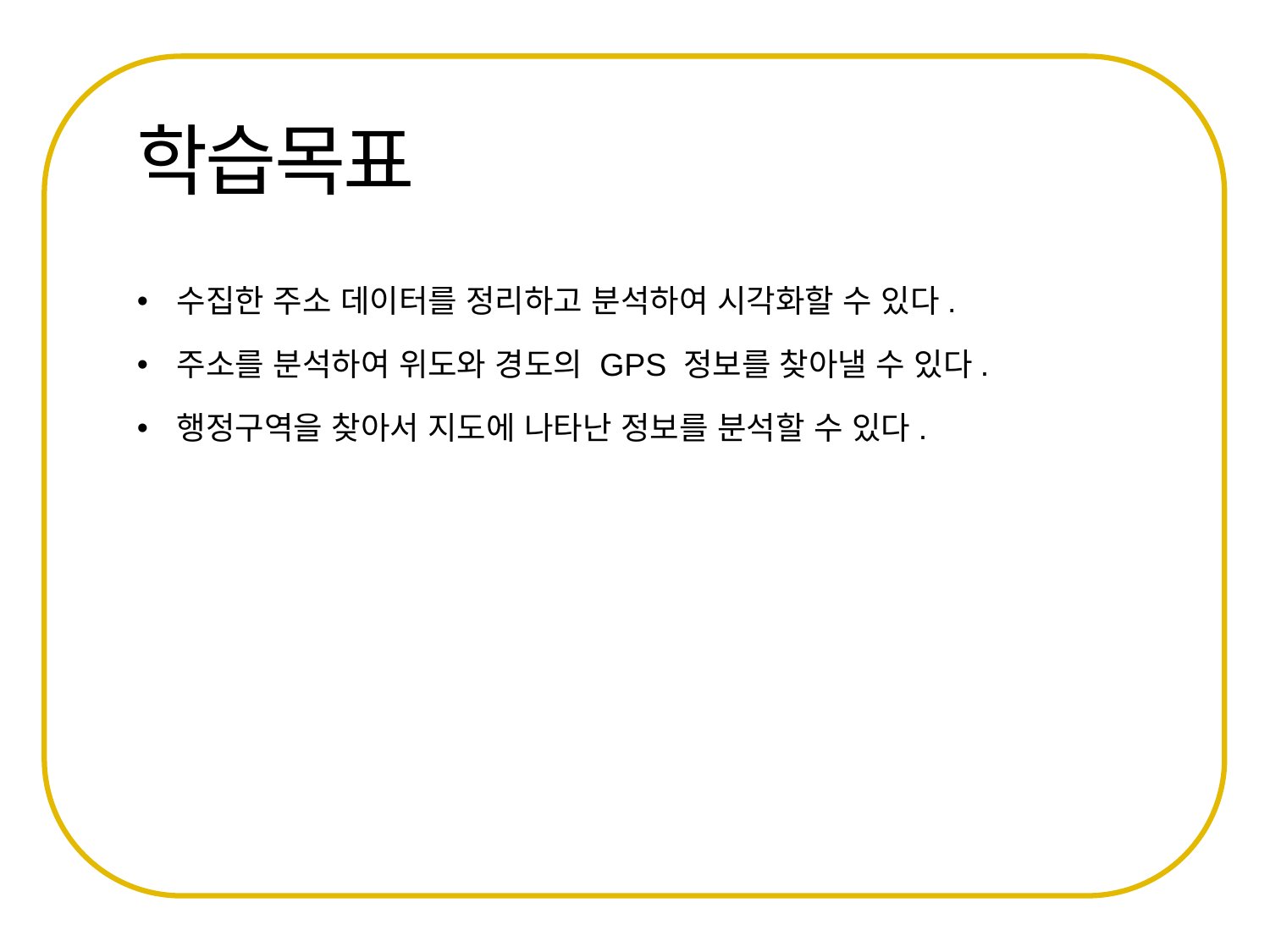

수집한 주소 데이터를 정리하고 분석하여 시각화할 수 있다.
주소를 분석하여 위도와 경도의 GPS 정보를 찾아낼 수 있다.
행정구역을 찾아서 지도에 나타난 정보를 분석할 수 있다.